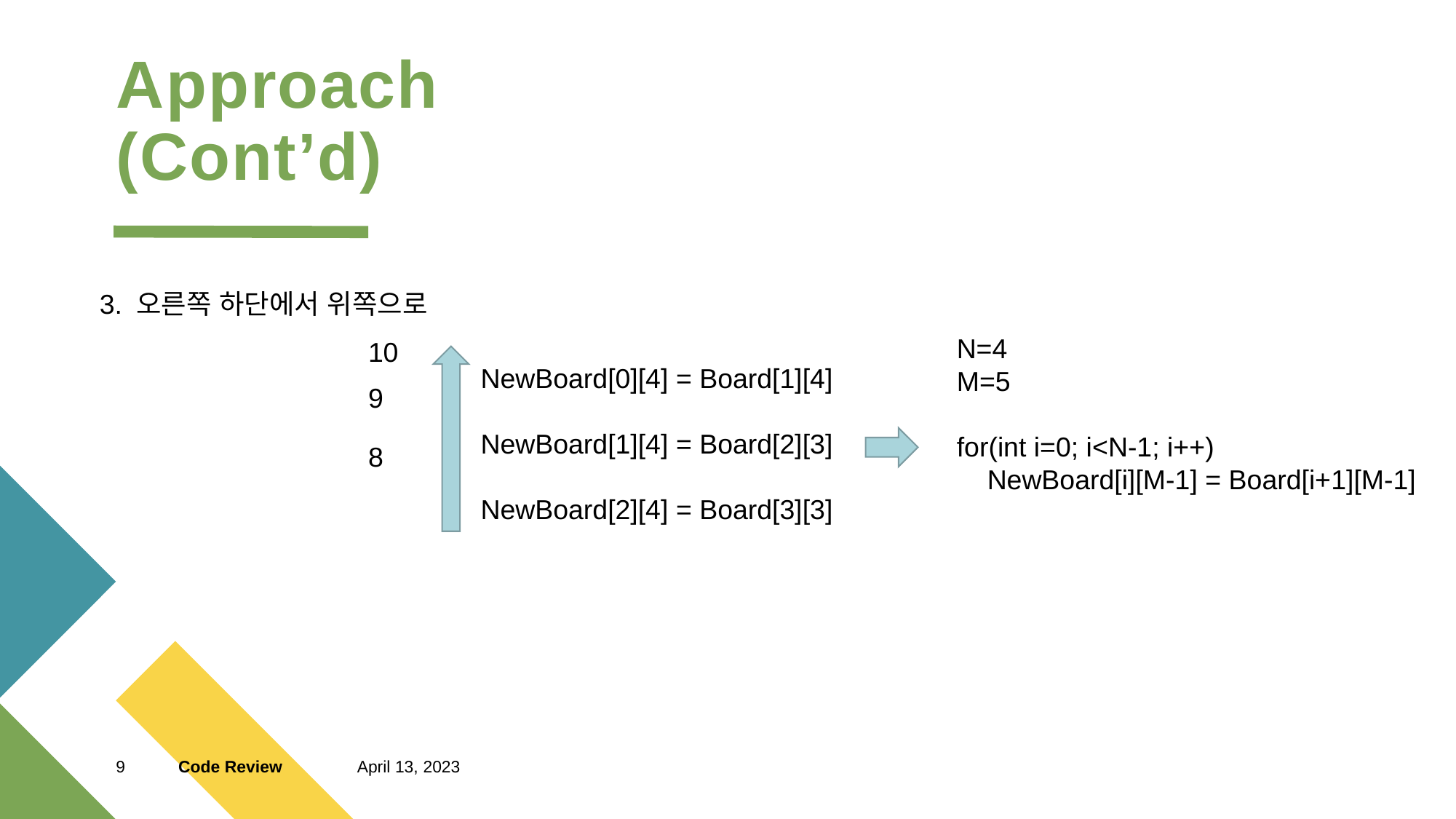

# Approach (Cont’d)
3. 오른쪽 하단에서 위쪽으로
N=4
M=5

for(int i=0; i<N-1; i++)
    NewBoard[i][M-1] = Board[i+1][M-1]
|  |  |  |  | 10 |
| --- | --- | --- | --- | --- |
|  |  |  |  | 9 |
|  |  |  |  | 8 |
|  |  |  |  |  |

NewBoard[0][4] = Board[1][4]

NewBoard[1][4] = Board[2][3]

NewBoard[2][4] = Board[3][3]

9
Code Review
April 13, 2023